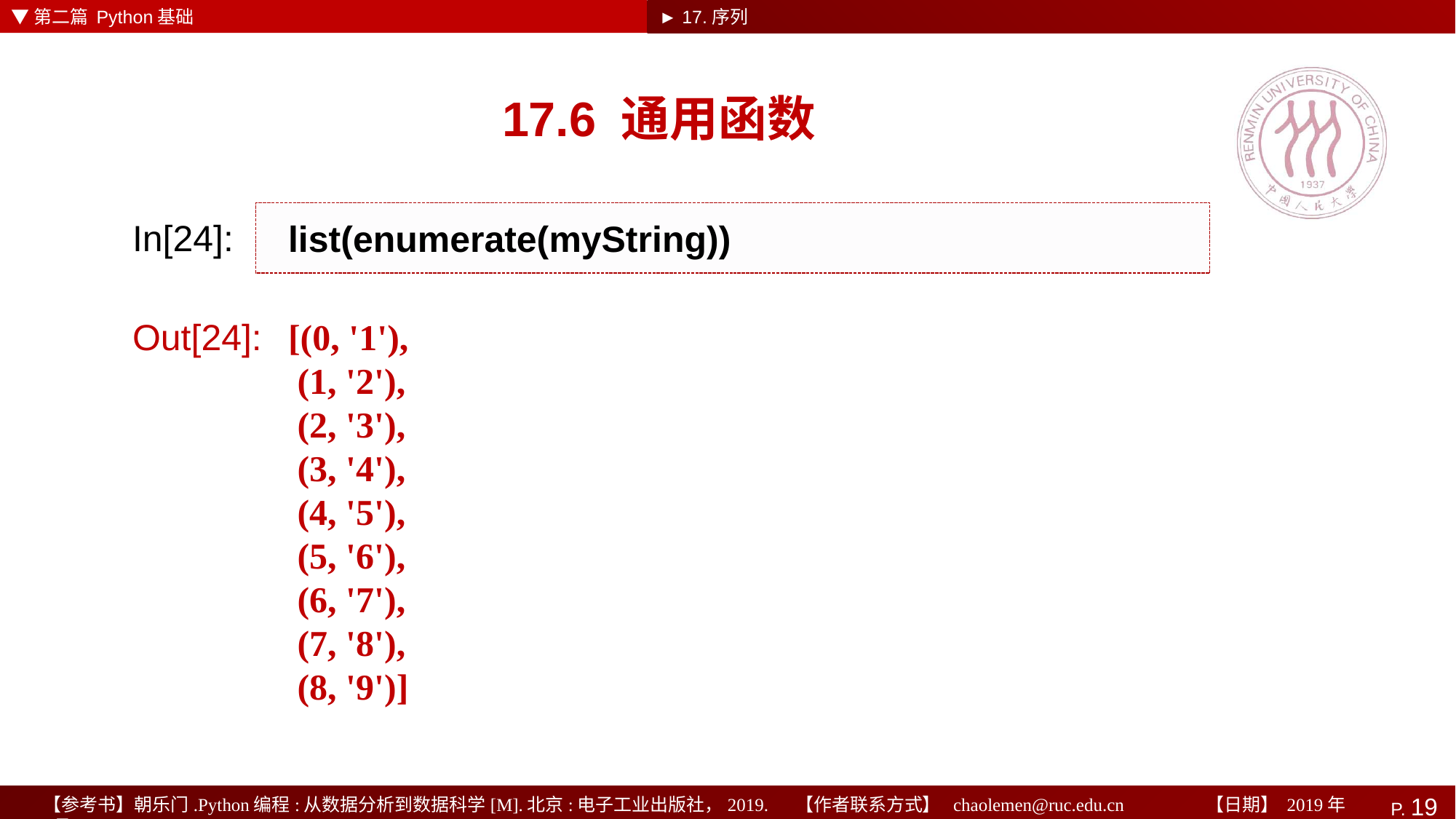

▼第二篇 Python基础
► 17.序列
# 17.6 通用函数
list(enumerate(myString))
In[24]:
[(0, '1'),
 (1, '2'),
 (2, '3'),
 (3, '4'),
 (4, '5'),
 (5, '6'),
 (6, '7'),
 (7, '8'),
 (8, '9')]
Out[24]: